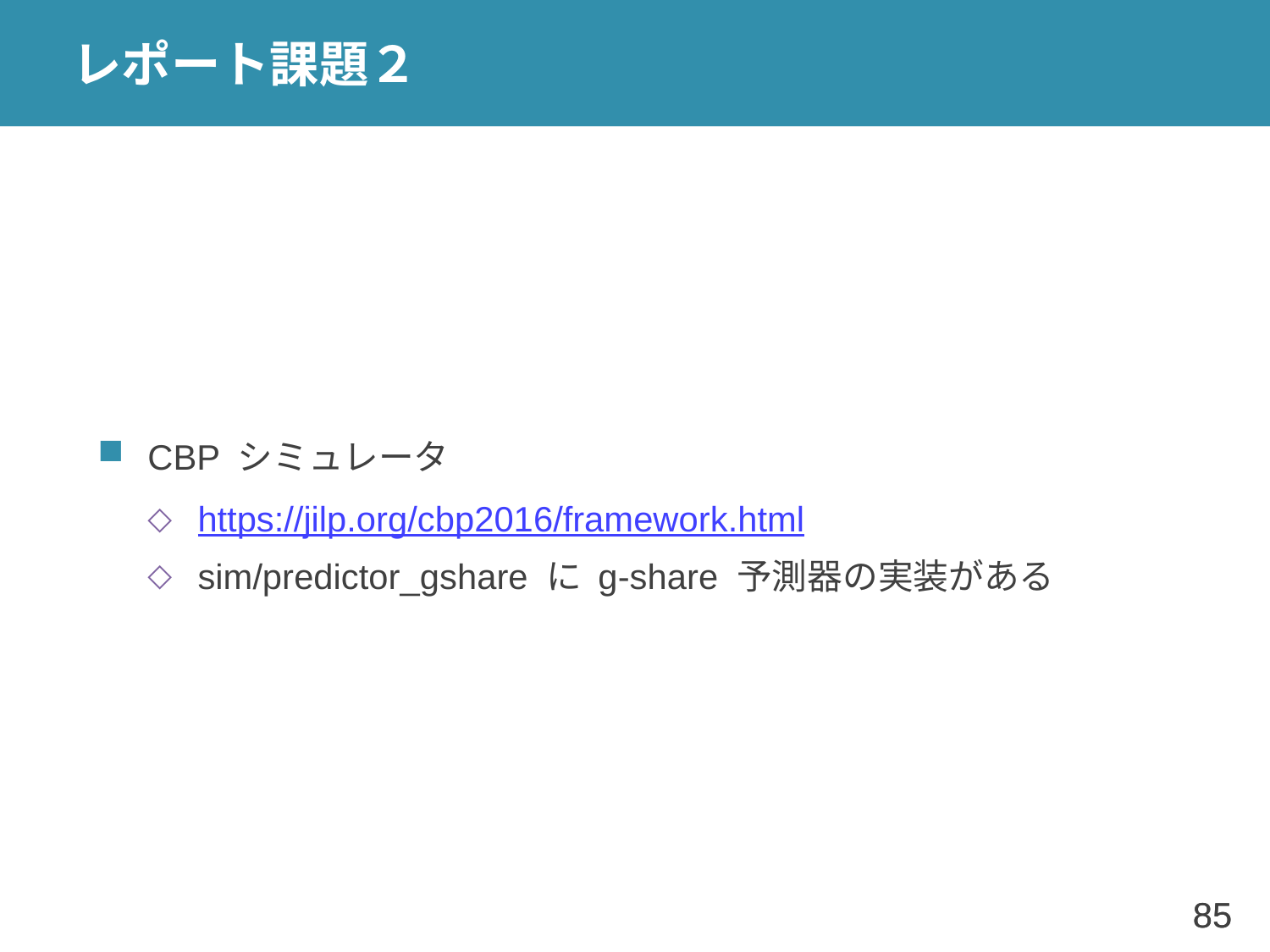

# レポート課題２
CBP シミュレータ
https://jilp.org/cbp2016/framework.html
sim/predictor_gshare に g-share 予測器の実装がある